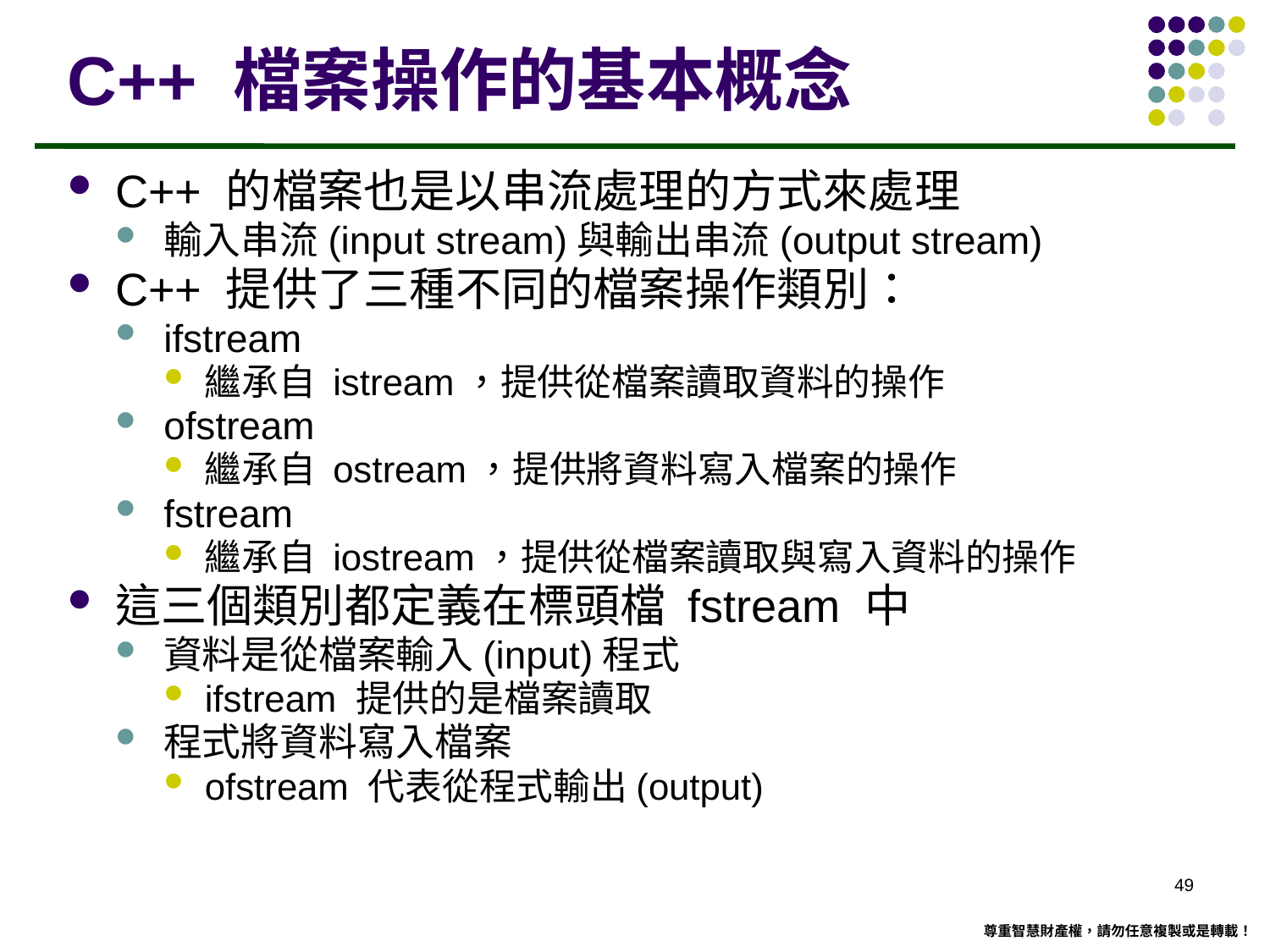

# C++ 檔案操作的基本概念
C++ 的檔案也是以串流處理的方式來處理
輸入串流(input stream)與輸出串流(output stream)
C++ 提供了三種不同的檔案操作類別：
ifstream
繼承自 istream，提供從檔案讀取資料的操作
ofstream
繼承自 ostream，提供將資料寫入檔案的操作
fstream
繼承自 iostream，提供從檔案讀取與寫入資料的操作
這三個類別都定義在標頭檔 fstream 中
資料是從檔案輸入(input)程式
ifstream 提供的是檔案讀取
程式將資料寫入檔案
ofstream 代表從程式輸出(output)
49